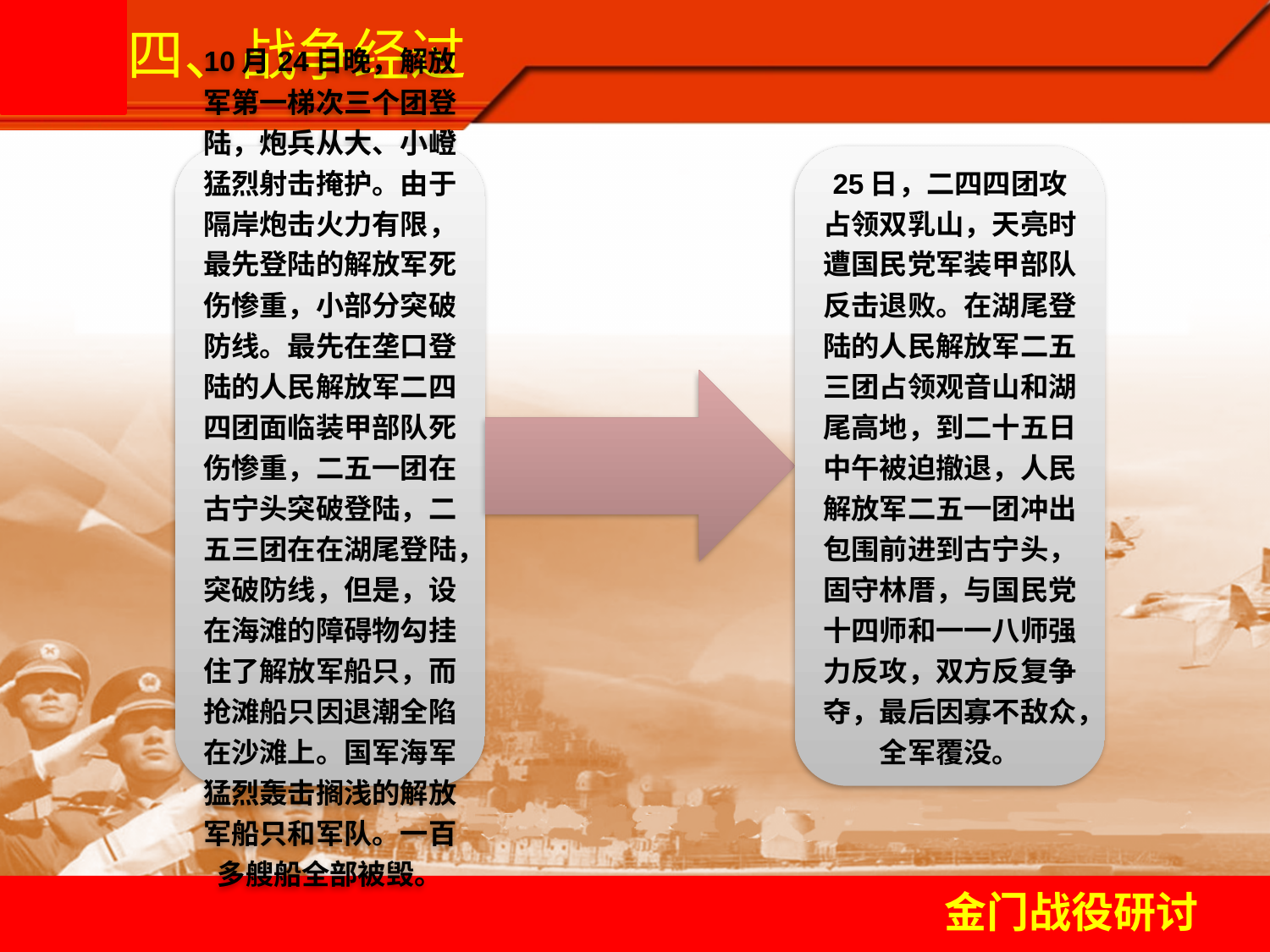

四、战争经过
25日，二四四团攻占领双乳山，天亮时遭国民党军装甲部队反击退败。在湖尾登陆的人民解放军二五三团占领观音山和湖尾高地，到二十五日中午被迫撤退，人民解放军二五一团冲出包围前进到古宁头，固守林厝，与国民党十四师和一一八师强力反攻，双方反复争夺，最后因寡不敌众，全军覆没。
金门战役研讨